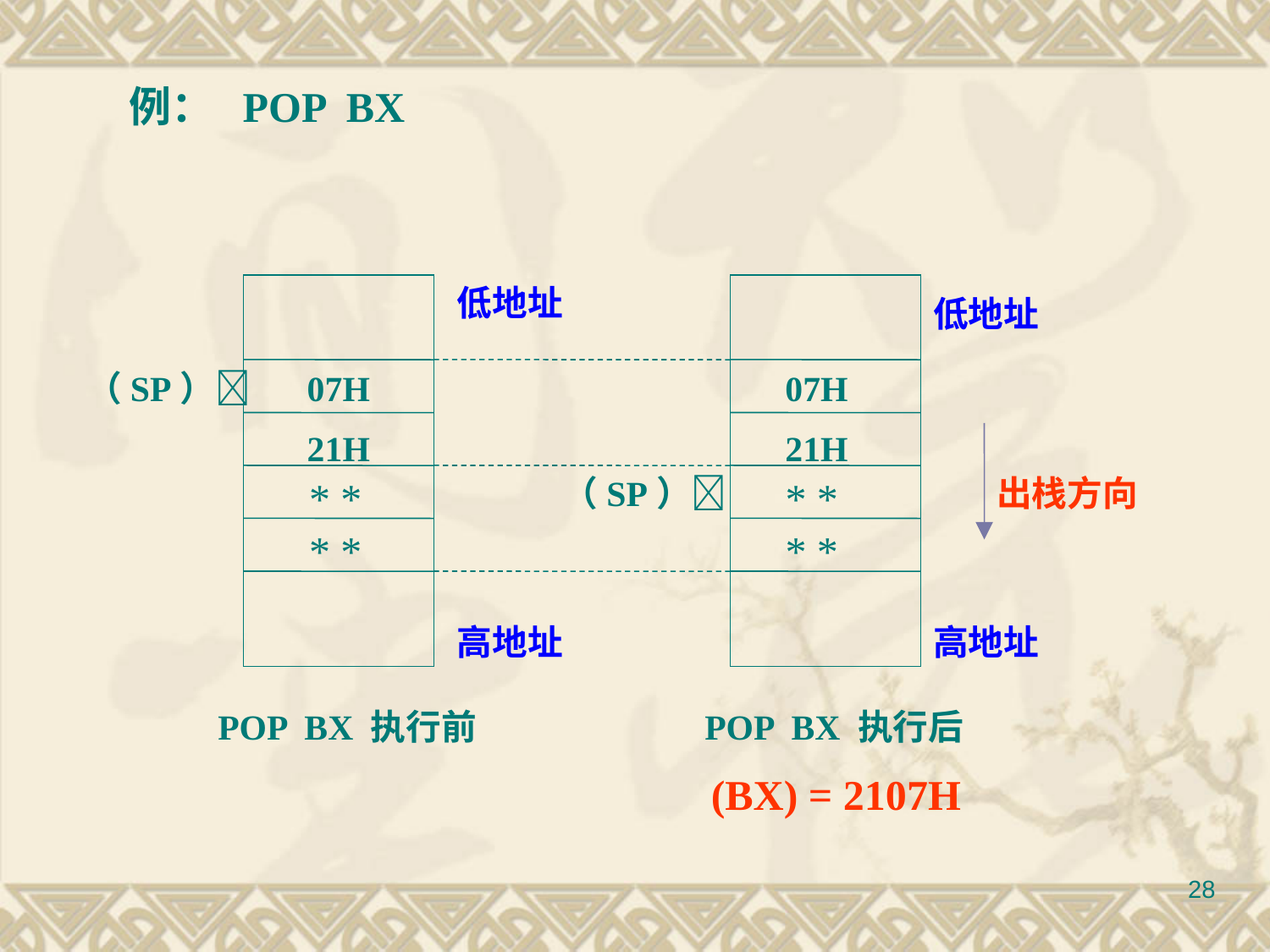

例：  POP  BX

低地址

低地址
（SP）→

 07H
 21H

07H
21H

* *

（SP）→

 * *
出栈方向

* *

* *

高地址
高地址
  POP  BX 执行前
  POP  BX 执行后
    (BX) = 2107H
28